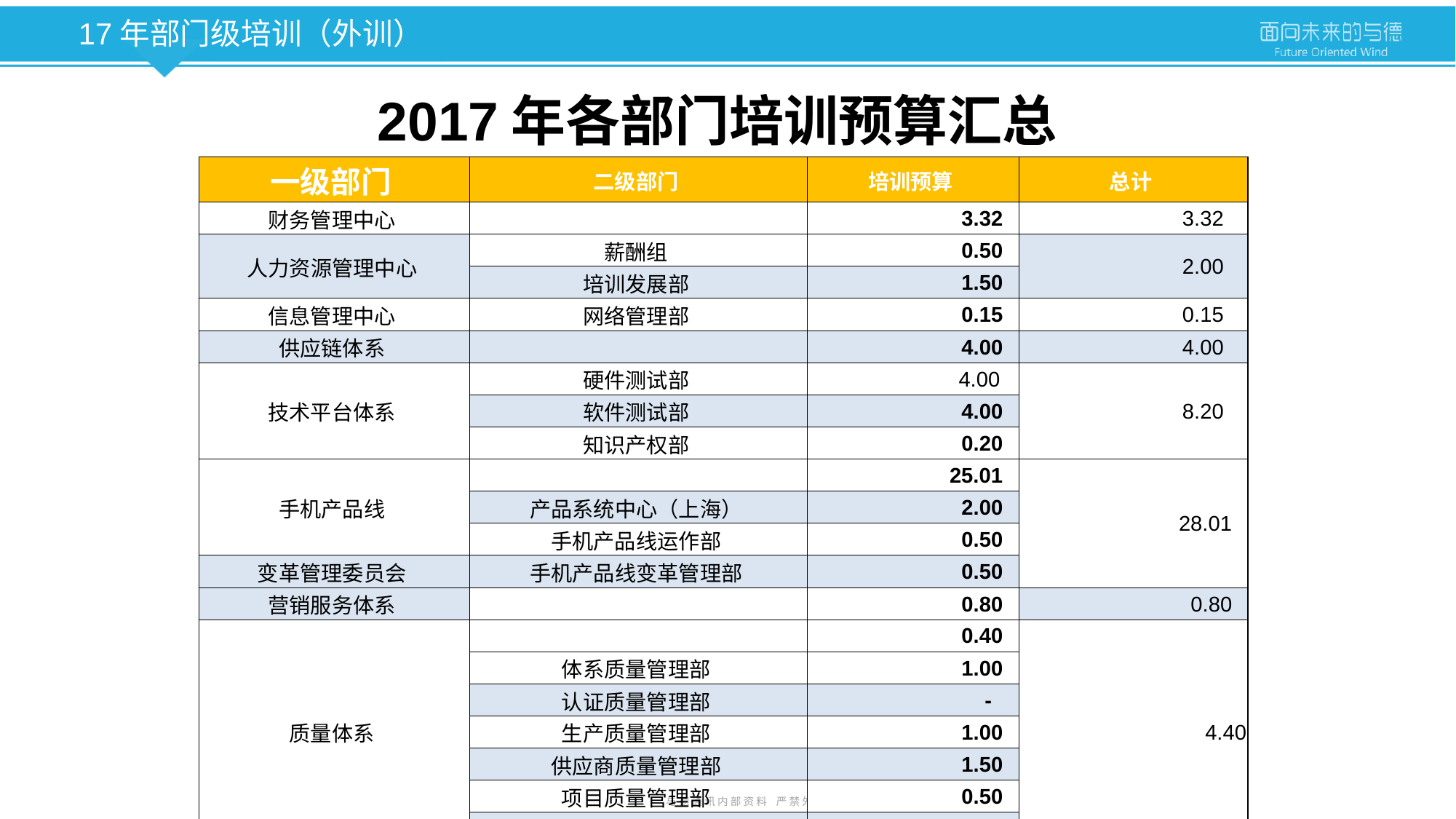

17年部门级培训（外训）
| 2017年各部门培训预算汇总 |  |  |  |
| --- | --- | --- | --- |
| 一级部门 | 二级部门 | 培训预算 | 总计 |
| 财务管理中心 |  | 3.32 | 3.32 |
| 人力资源管理中心 | 薪酬组 | 0.50 | 2.00 |
|  | 培训发展部 | 1.50 |  |
| 信息管理中心 | 网络管理部 | 0.15 | 0.15 |
| 供应链体系 |  | 4.00 | 4.00 |
| 技术平台体系 | 硬件测试部 | 4.00 | 8.20 |
|  | 软件测试部 | 4.00 |  |
|  | 知识产权部 | 0.20 |  |
| 手机产品线 |  | 25.01 | 28.01 |
|  | 产品系统中心（上海） | 2.00 |  |
|  | 手机产品线运作部 | 0.50 |  |
| 变革管理委员会 | 手机产品线变革管理部 | 0.50 |  |
| 营销服务体系 |  | 0.80 | 0.80 |
| 质量体系 |  | 0.40 | 4.40 |
|  | 体系质量管理部 | 1.00 |  |
|  | 认证质量管理部 | - |  |
|  | 生产质量管理部 | 1.00 |  |
|  | 供应商质量管理部 | 1.50 |  |
|  | 项目质量管理部 | 0.50 |  |
|  | 研发质量管理部 | - |  |
| 战略运作部 |  | 0.70 | 0.70 |
| 投资部 |  | 1.50 | 1.50 |
| 合计 |  | 53.08 |  |